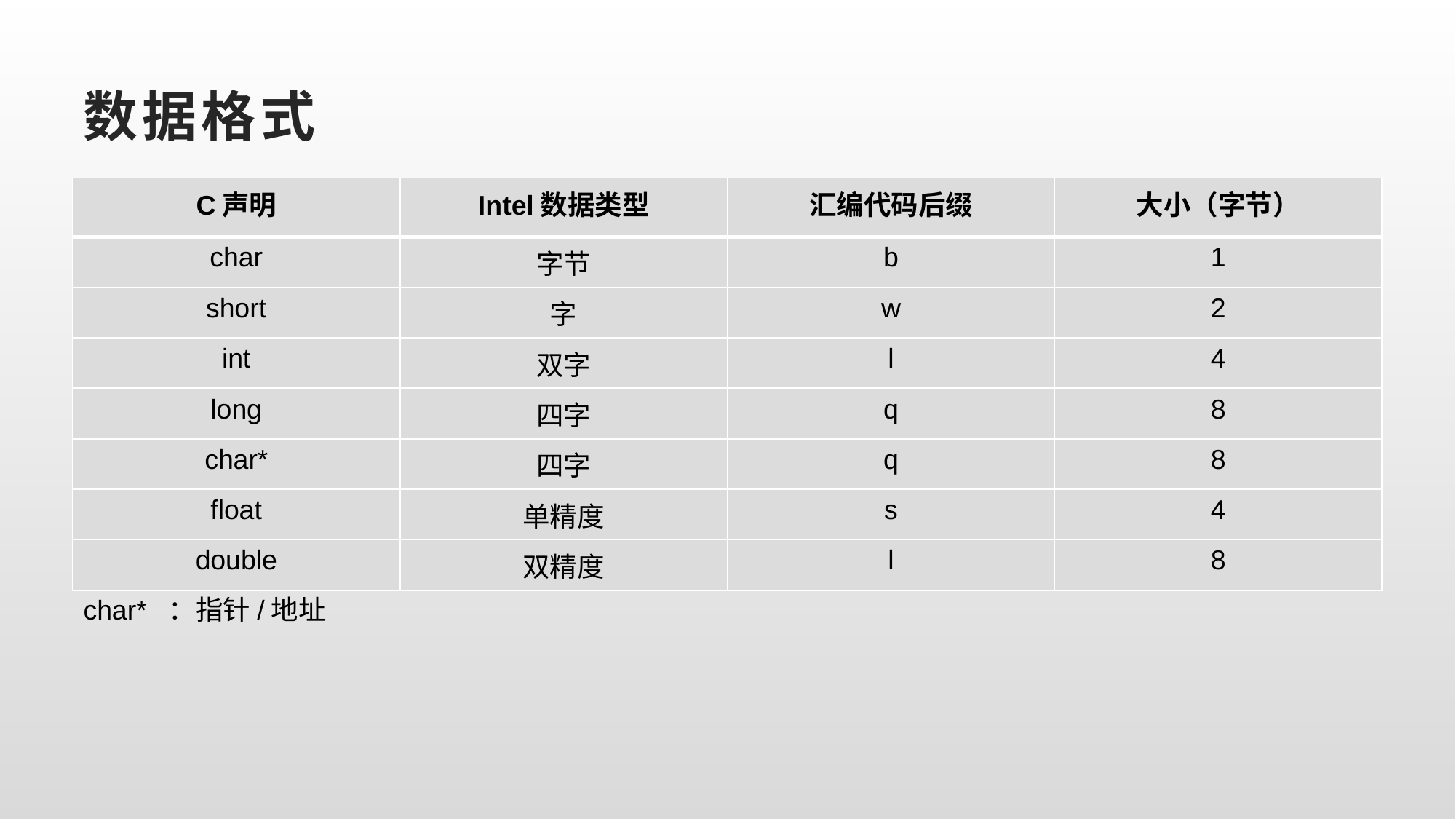

# 数据格式
| C声明 | Intel数据类型 | 汇编代码后缀 | 大小（字节） |
| --- | --- | --- | --- |
| char | 字节 | b | 1 |
| short | 字 | w | 2 |
| int | 双字 | l | 4 |
| long | 四字 | q | 8 |
| char\* | 四字 | q | 8 |
| float | 单精度 | s | 4 |
| double | 双精度 | l | 8 |
char*  ：指针/地址